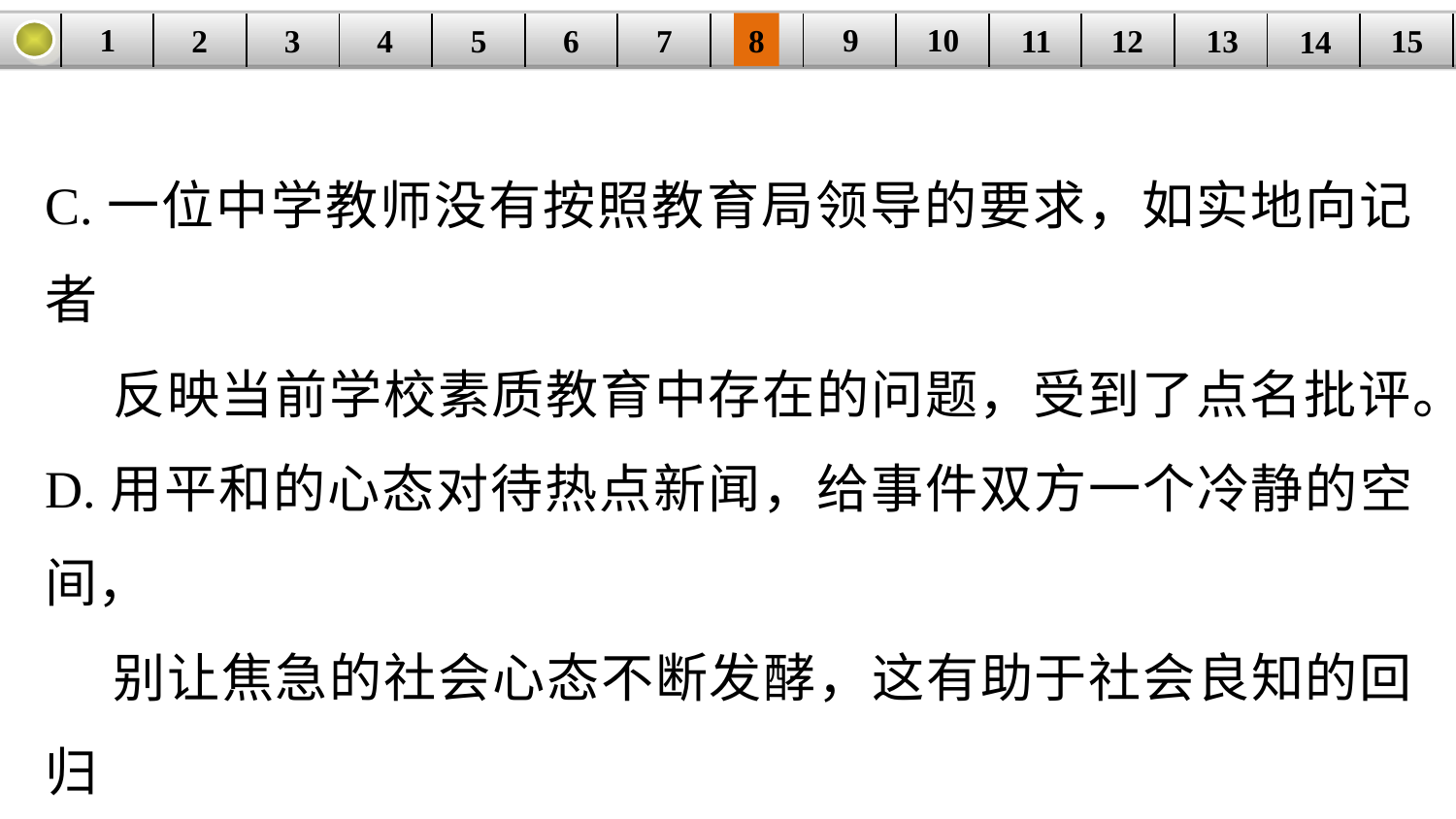

9
10
1
3
4
5
6
8
11
2
12
15
|  |  |  |  |  |  |  |  |  |  |  |  |  |  |  |
| --- | --- | --- | --- | --- | --- | --- | --- | --- | --- | --- | --- | --- | --- | --- |
7
13
14

C.一位中学教师没有按照教育局领导的要求，如实地向记者
    反映当前学校素质教育中存在的问题，受到了点名批评。
D.用平和的心态对待热点新闻，给事件双方一个冷静的空间，
    别让焦急的社会心态不断发酵，这有助于社会良知的回归
    和精神文明的建设。